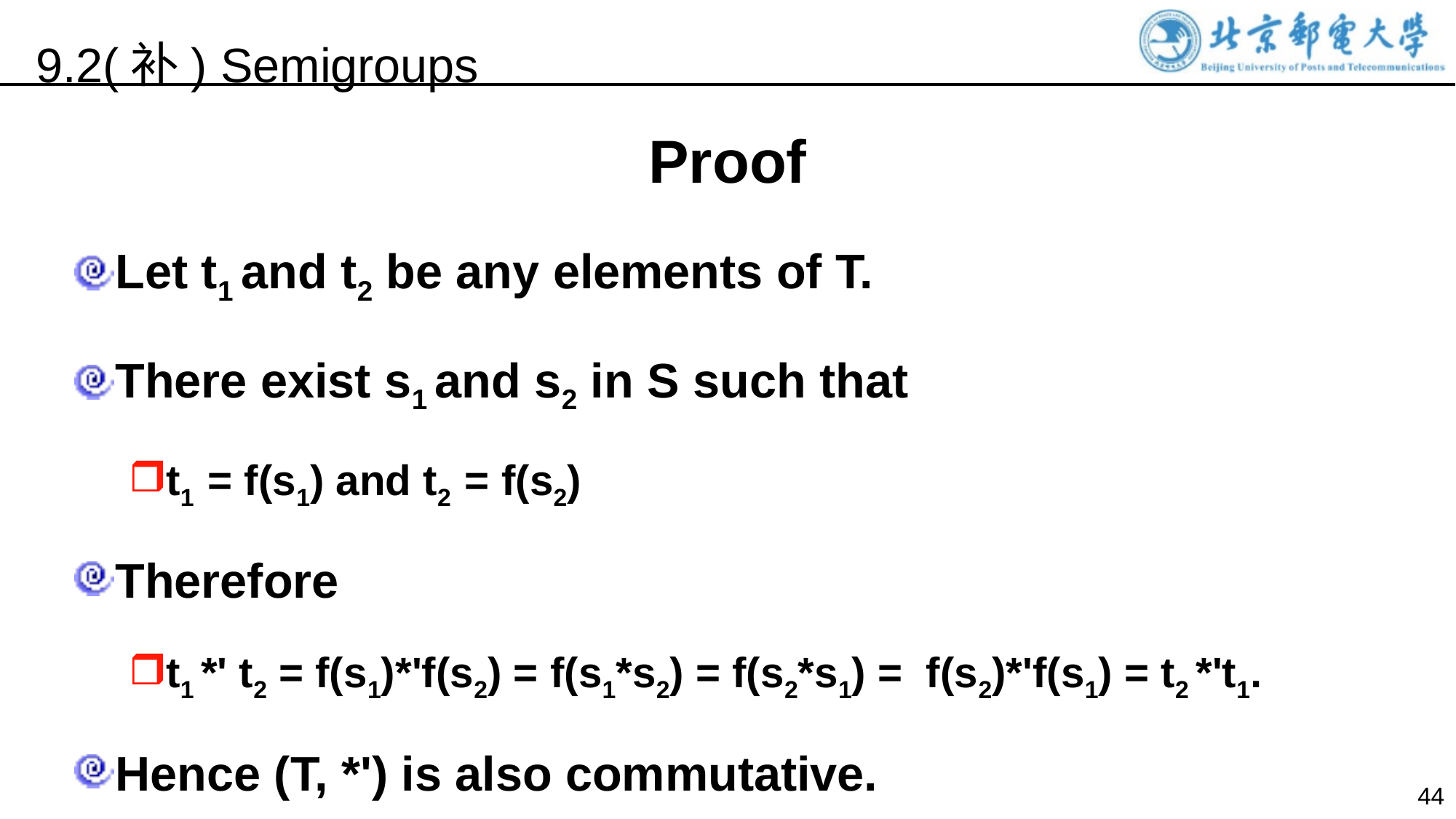

9.2(补) Semigroups
Proof
Let t1 and t2 be any elements of T.
There exist s1 and s2 in S such that
t1  = f(s1) and t2  = f(s2)
Therefore
t1 *' t2 = f(s1)*'f(s2) = f(s1*s2) = f(s2*s1) =  f(s2)*'f(s1) = t2 *'t1.
Hence (T, *') is also commutative.